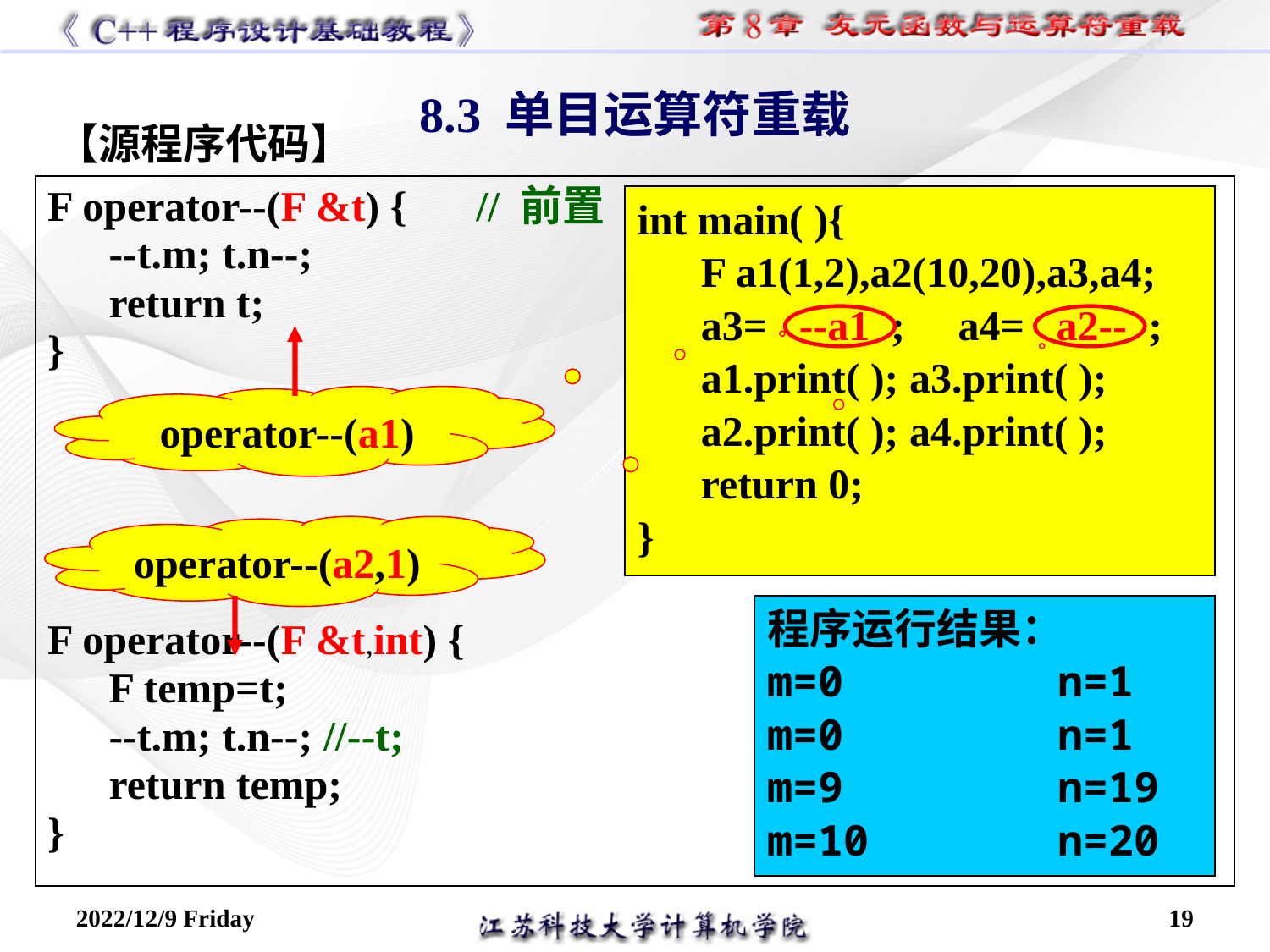

8.3 单目运算符重载
【源程序代码】
F operator--(F &t) {	// 前置
--t.m; t.n--;
return t;
}

F operator--(F &t,int) {
F temp=t;
--t.m; t.n--; //--t;
return temp;
}
int main( ){
F a1(1,2),a2(10,20),a3,a4;
a3=   --a1  ;     a4=   a2--  ;
a1.print( ); a3.print( );
a2.print( ); a4.print( );
return 0;
}

operator--(a2,1)

operator--(a1)

程序运行结果：
m=0		n=1
m=0		n=1
m=9		n=19
m=10		n=20